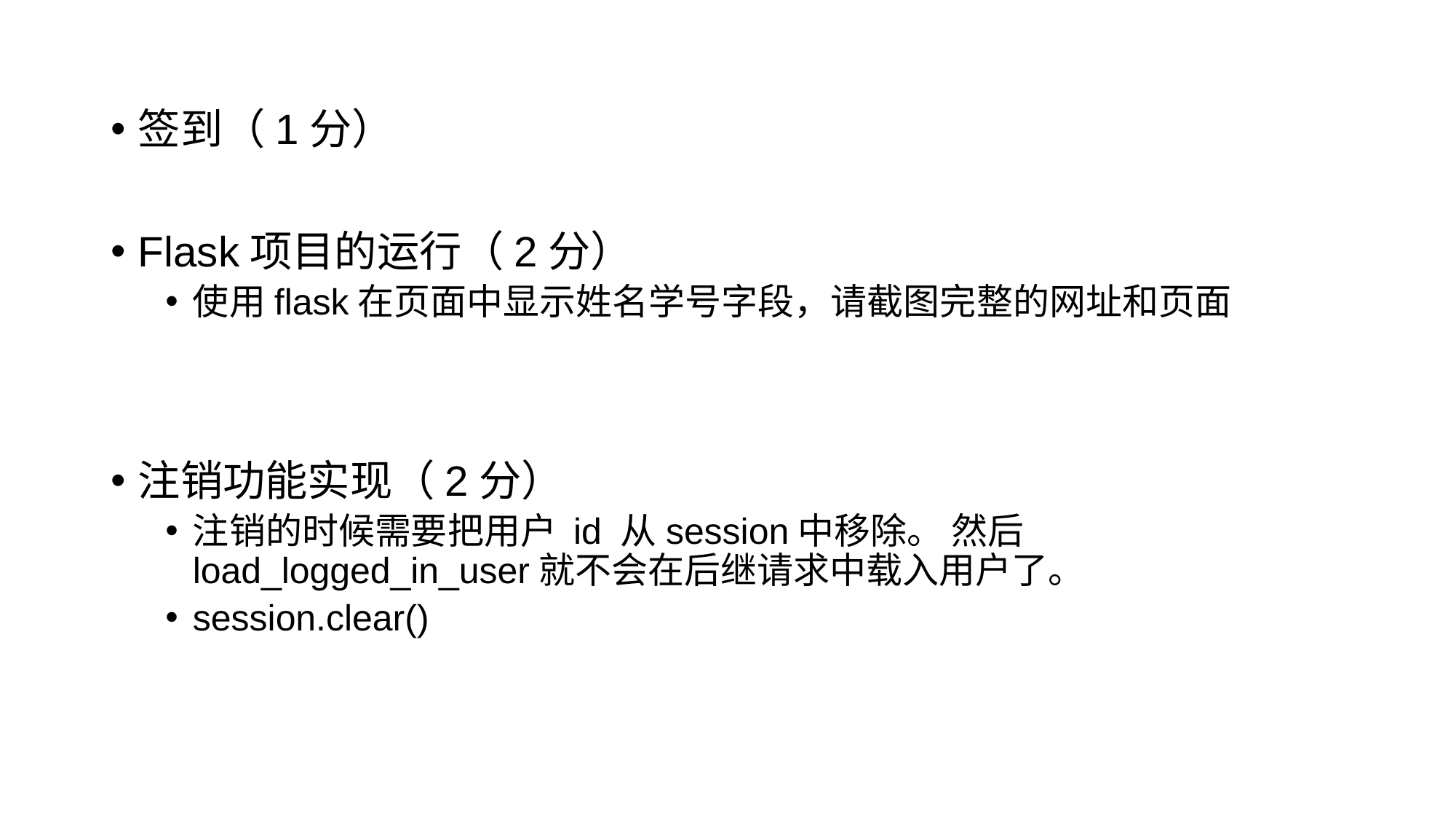

签到（1分）

Flask项目的运行（2分）
使用flask在页面中显示姓名学号字段，请截图完整的网址和页面

注销功能实现（2分）
注销的时候需要把用户 id 从session中移除。 然后load_logged_in_user就不会在后继请求中载入用户了。
session.clear()